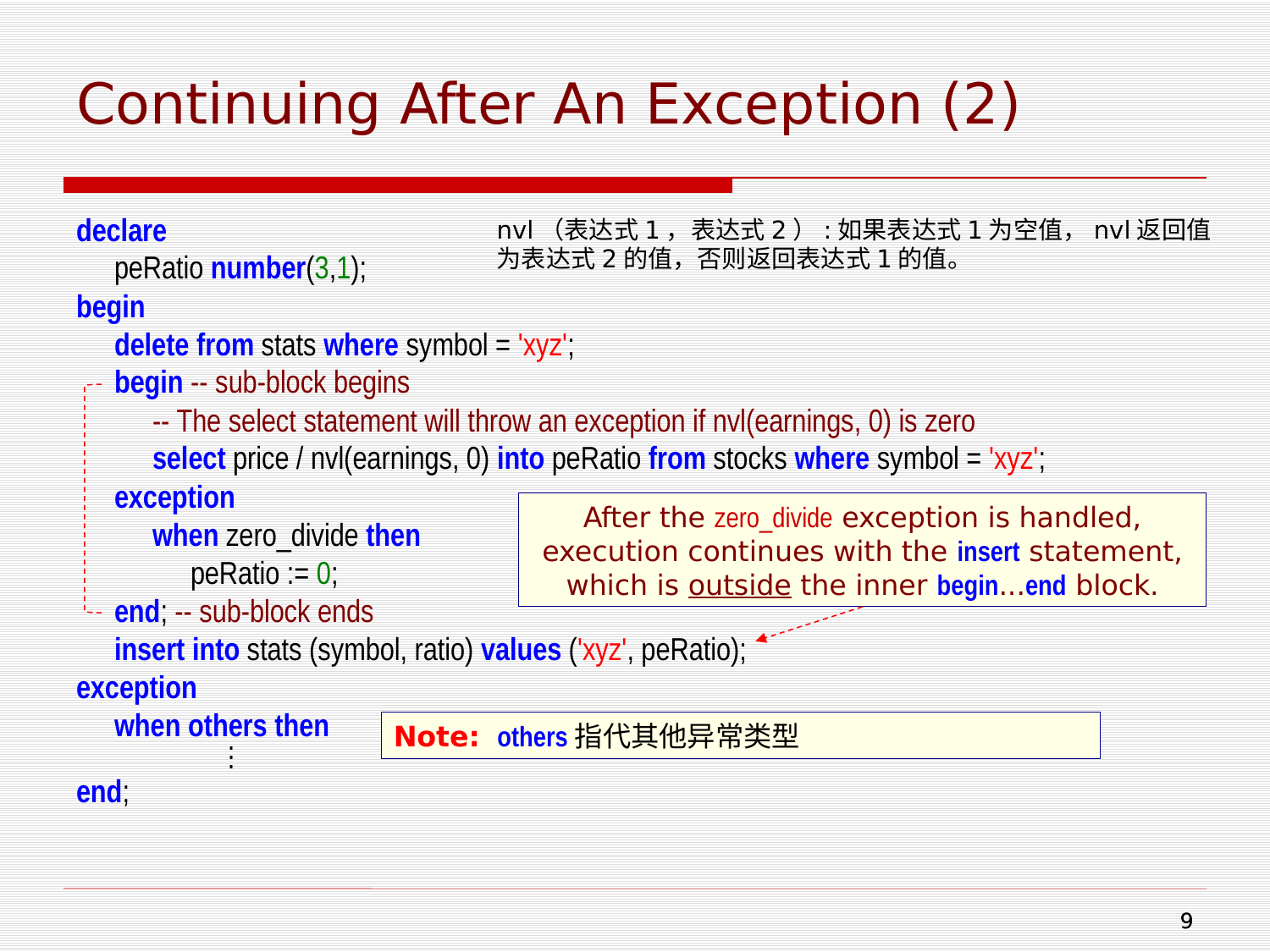

# Continuing After An Exception (2)
declare
peRatio number(3,1);
begin
delete from stats where symbol = 'xyz';
begin -- sub-block begins
-- The select statement will throw an exception if nvl(earnings, 0) is zero
select price / nvl(earnings, 0) into peRatio from stocks where symbol = 'xyz';
exception
when zero_divide then
peRatio := 0;
end; -- sub-block ends
insert into stats (symbol, ratio) values ('xyz', peRatio);
exception
when others then
.
.
.
end;
nvl（表达式1，表达式2）:如果表达式1为空值，nvl返回值为表达式2的值，否则返回表达式1的值。

After the zero_divide exception is handled, execution continues with the insert statement, which is outside the inner begin...end block.
Note:	others指代其他异常类型
9
9